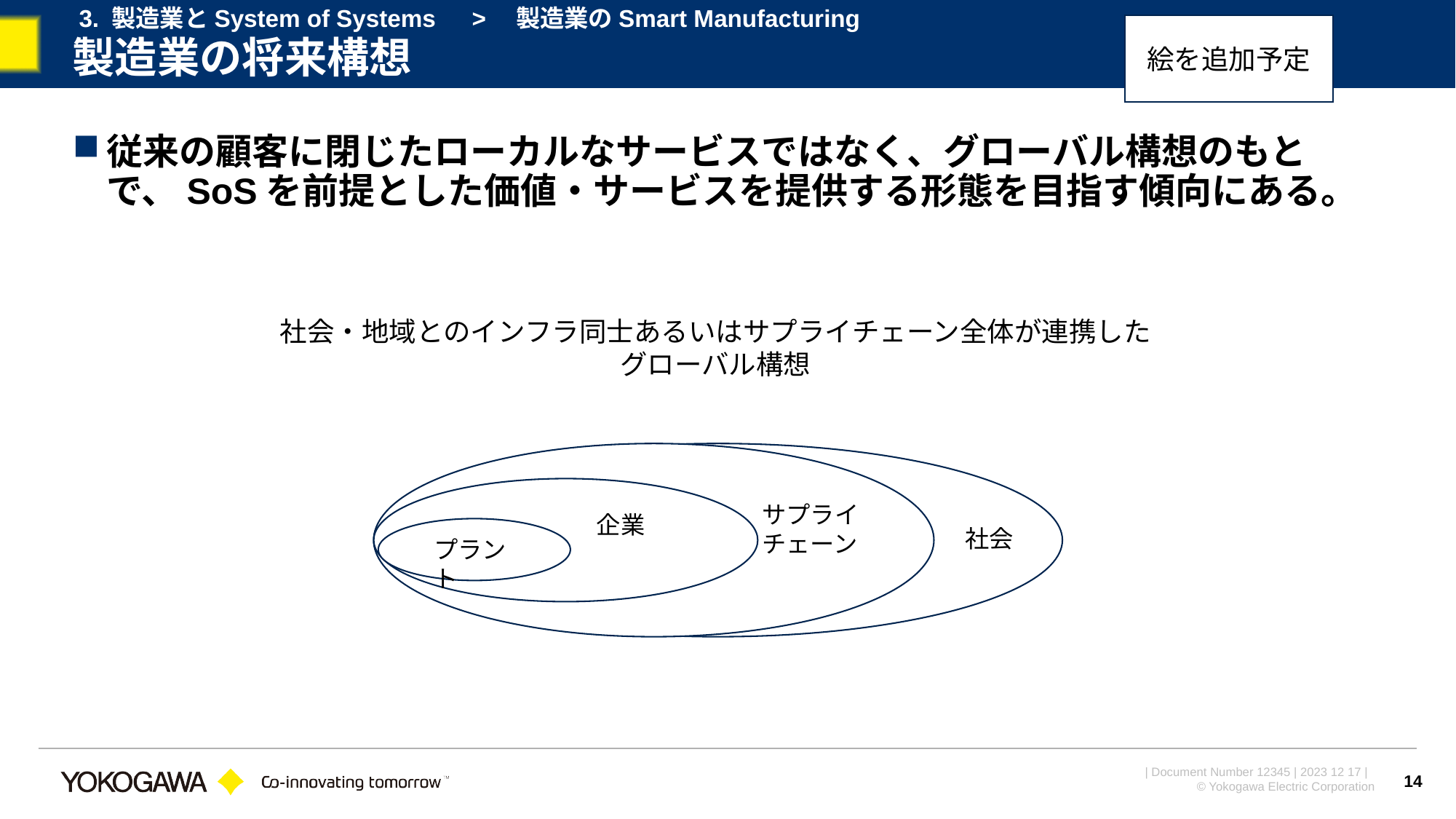

3. 製造業とSystem of Systems　>　製造業のSmart Manufacturing
絵を追加予定
製造業の将来構想
従来の顧客に閉じたローカルなサービスではなく、グローバル構想のもとで、SoSを前提とした価値・サービスを提供する形態を目指す傾向にある。
社会・地域とのインフラ同士あるいはサプライチェーン全体が連携したグローバル構想

サプライチェーン
企業

社会
プラント
14